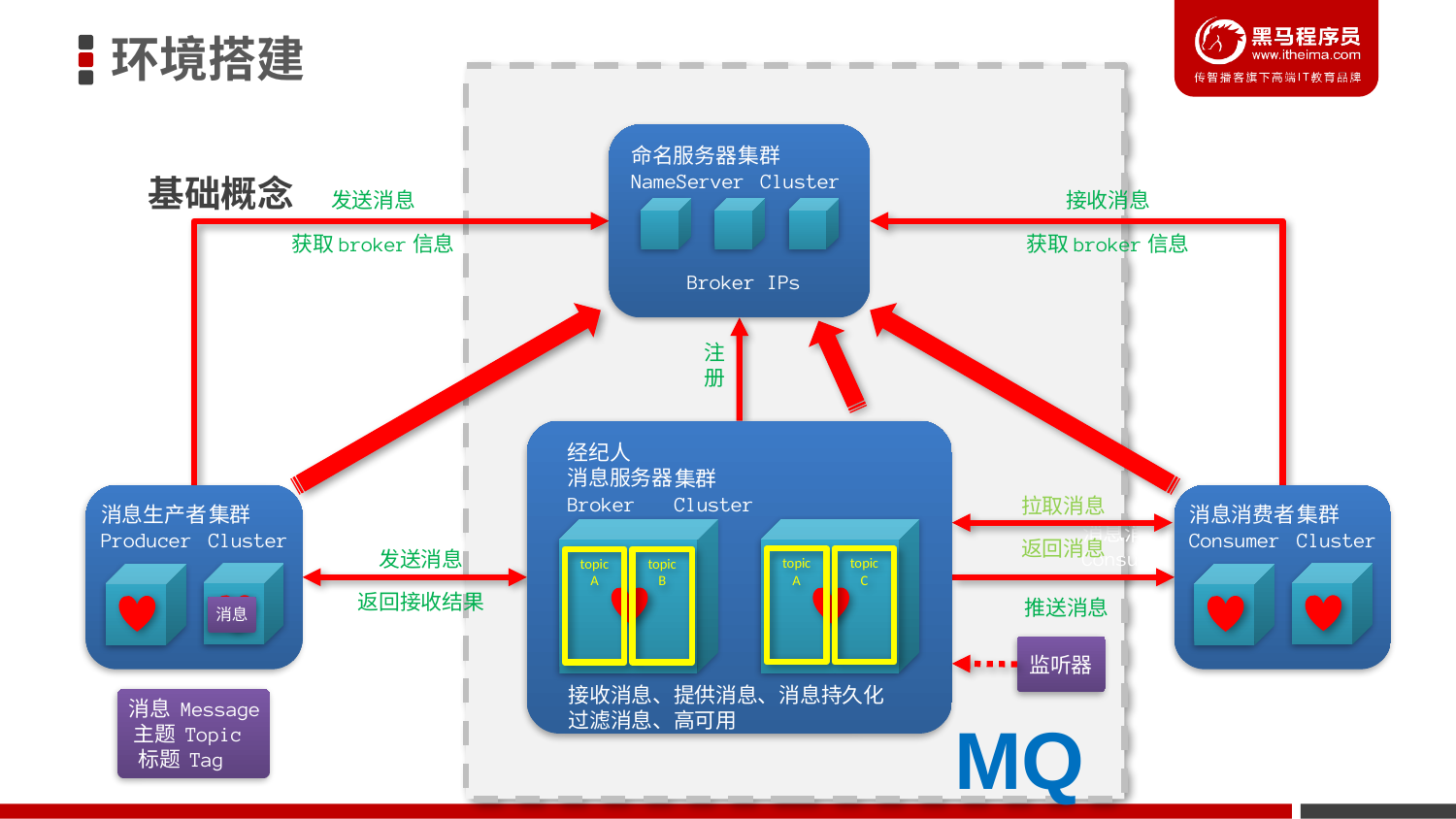

环境搭建

命名服务器
NameServer
集群
  Cluster
基础概念
发送消息
获取broker信息
接收消息
获取broker信息

Broker IPs
注
册

经纪人
消息服务器
Broker
集群
Cluster

拉取消息
返回消息

消息生产者
Producer
集群
Cluster
消息消费者
Consumer
集群
Cluster
消息消费者
Consumer
集群
Cluster

发送消息
返回接收结果
topic
A

topic
C

topic
A

topic
B

推送消息

消息
监听器
接收消息、提供消息、消息持久化
过滤消息、高可用
 消息 Message
  主题 Topic
   标题 Tag
MQ